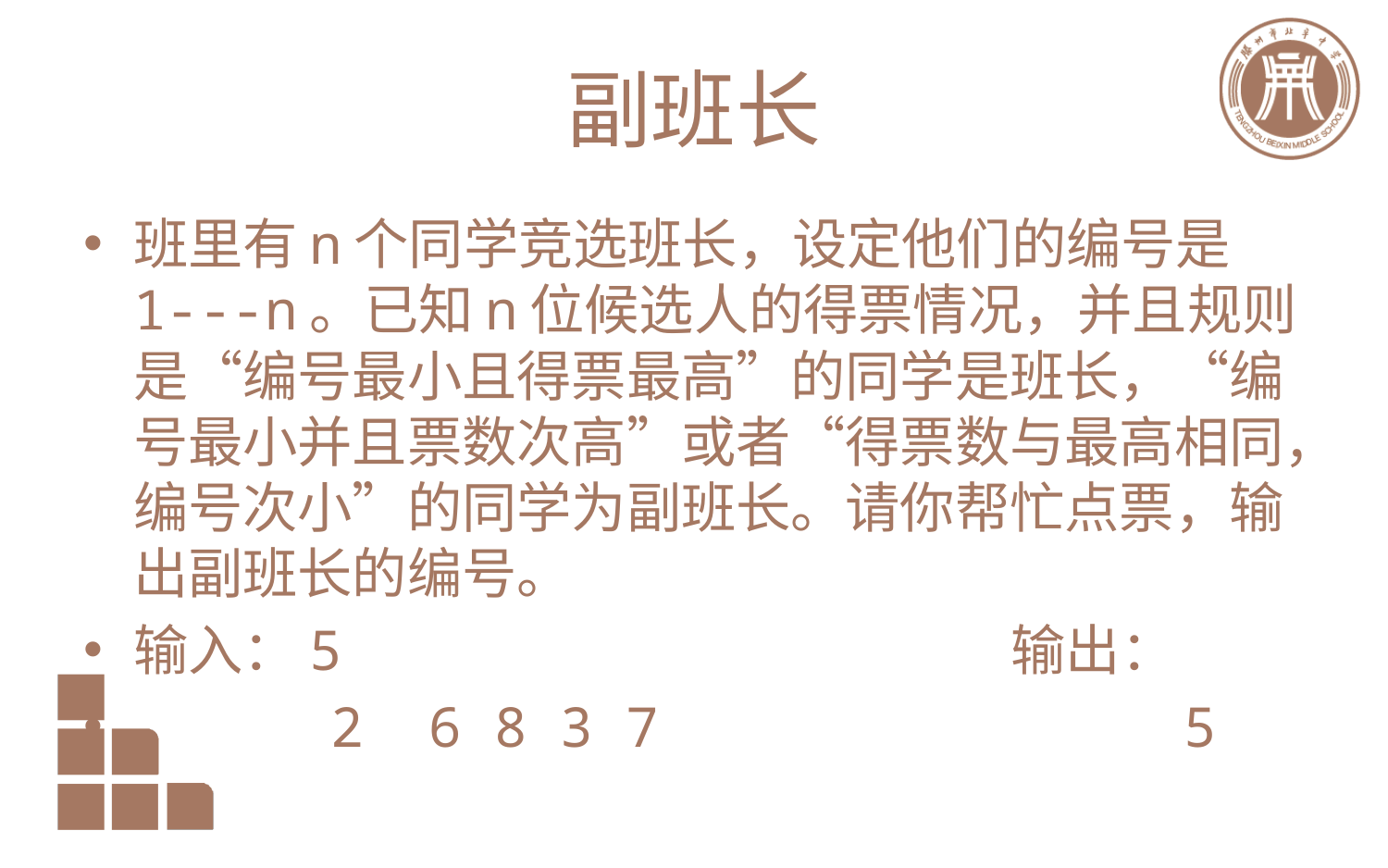

# 副班长
班里有n个同学竞选班长，设定他们的编号是 1---n。已知n位候选人的得票情况，并且规则是“编号最小且得票最高”的同学是班长，“编号最小并且票数次高”或者“得票数与最高相同，编号次小”的同学为副班长。请你帮忙点票，输出副班长的编号。
输入：5                    输出：
      2  6 8 3 7                5